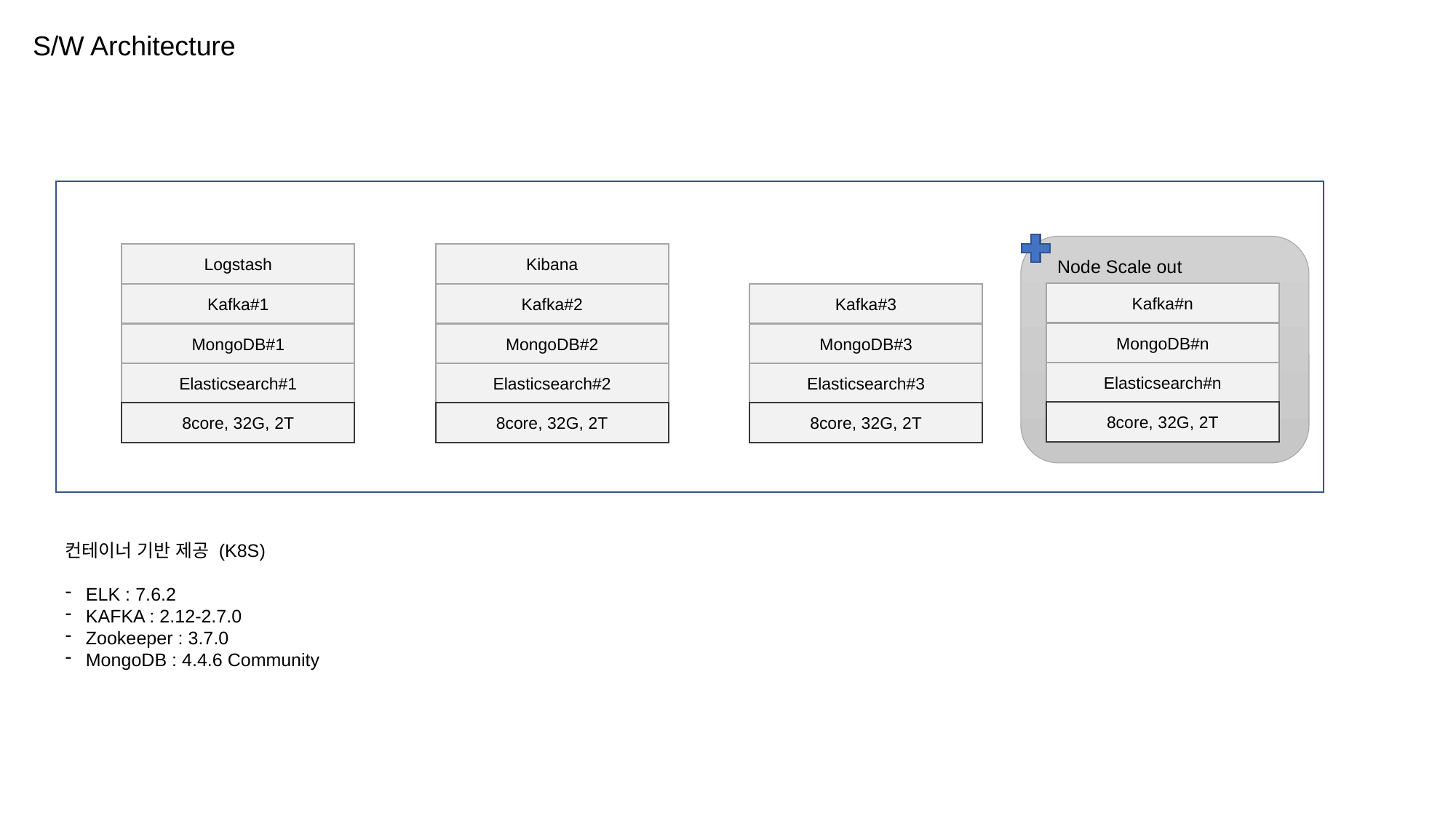

S/W Architecture

Logstash
Kibana
Node Scale out
Kafka#n
Kafka#1
Kafka#2
Kafka#3
MongoDB#n
MongoDB#1
MongoDB#2
MongoDB#3
Elasticsearch#n
Elasticsearch#1
Elasticsearch#2
Elasticsearch#3
8core, 32G, 2T
8core, 32G, 2T
8core, 32G, 2T
8core, 32G, 2T
컨테이너 기반 제공 (K8S)

ELK : 7.6.2
KAFKA : 2.12-2.7.0
Zookeeper : 3.7.0
MongoDB : 4.4.6 Community